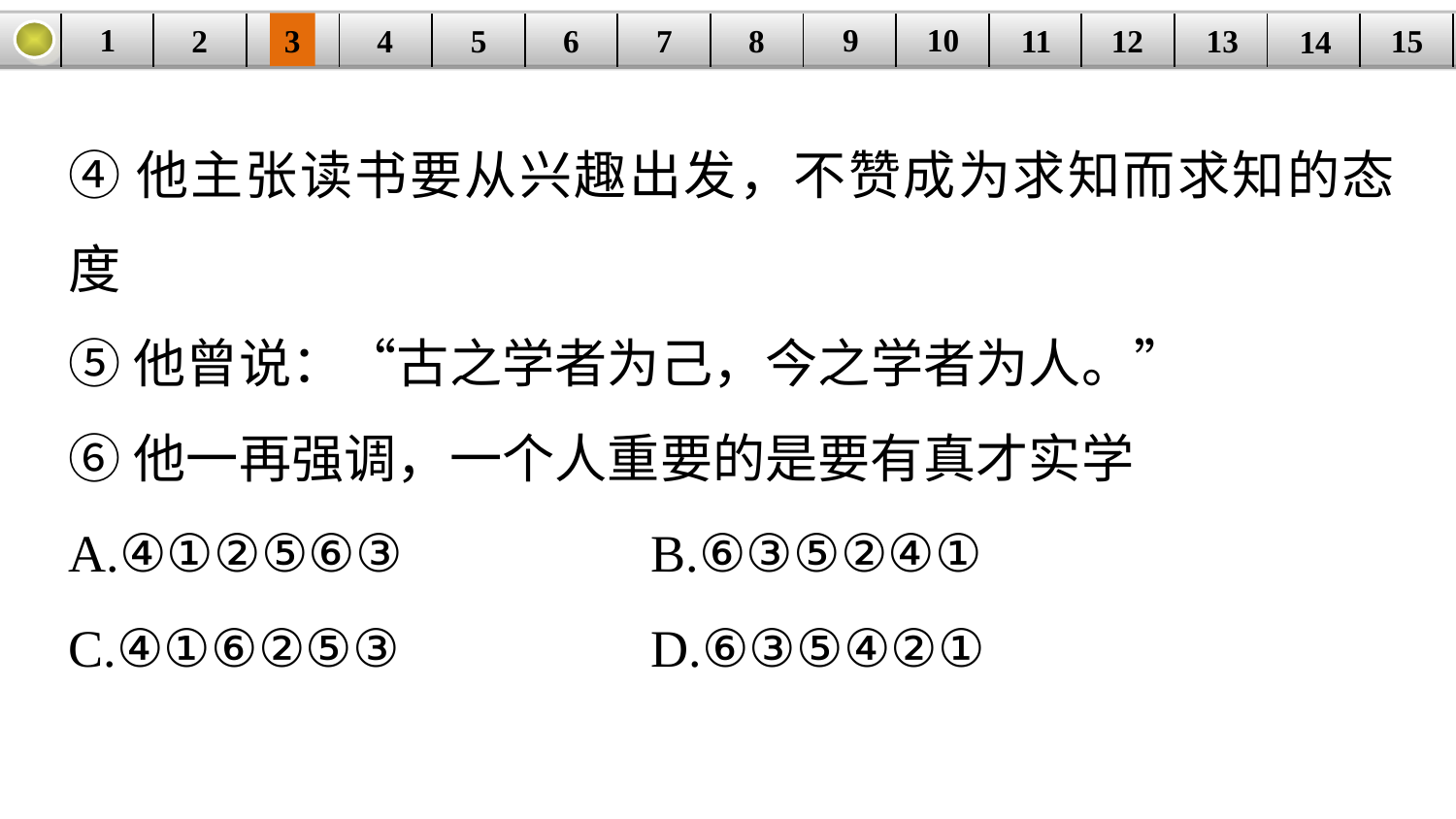

9
10
1
3
4
5
6
8
11
2
12
15
|  |  |  |  |  |  |  |  |  |  |  |  |  |  |  |
| --- | --- | --- | --- | --- | --- | --- | --- | --- | --- | --- | --- | --- | --- | --- |
7
13
14

④他主张读书要从兴趣出发，不赞成为求知而求知的态度
⑤他曾说：“古之学者为己，今之学者为人。”
⑥他一再强调，一个人重要的是要有真才实学
A.④①②⑤⑥③  		B.⑥③⑤②④①
C.④①⑥②⑤③  		D.⑥③⑤④②①